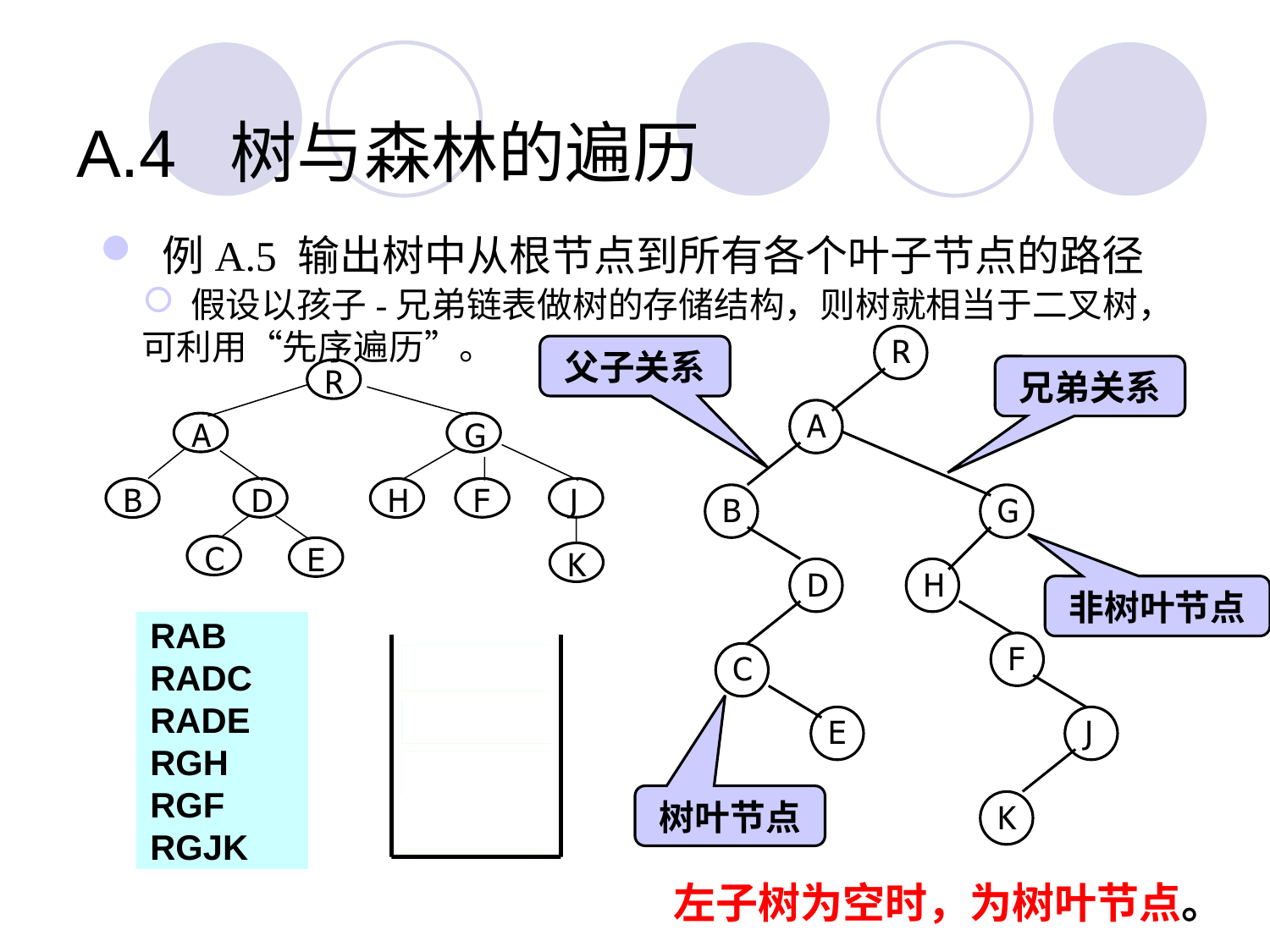

A.4  树与森林的遍历
76

 例A.5 输出树中从根节点到所有各个叶子节点的路径
 假设以孩子-兄弟链表做树的存储结构，则树就相当于二叉树，可利用“先序遍历”。

R

A

B

G

D

H

F

C

E

J

K
父子关系
兄弟关系

R

G
A

B
D
H
F
J

C
E
K
非树叶节点
RAB
RADC
RADE
RGH
RGF
RGJK

C

E

K

B

D

H

F

J

A

G

树叶节点
R

左子树为空时，为树叶节点。